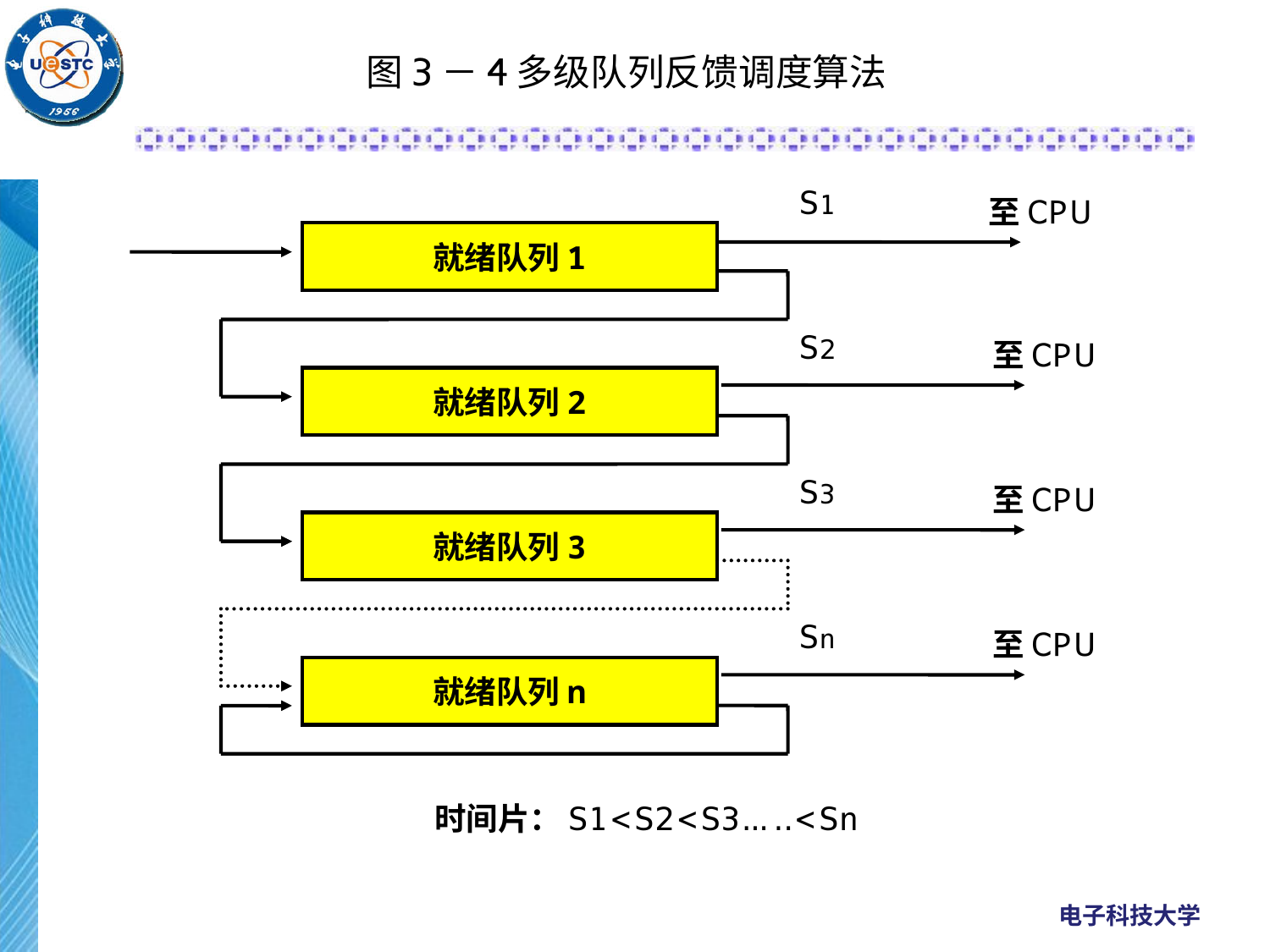

图3－4多级队列反馈调度算法
S1
至CPU
就绪队列1

S2
至CPU
就绪队列2

S3
至CPU
就绪队列3

Sn
至CPU
就绪队列n

时间片：S1<S2<S3…..<Sn